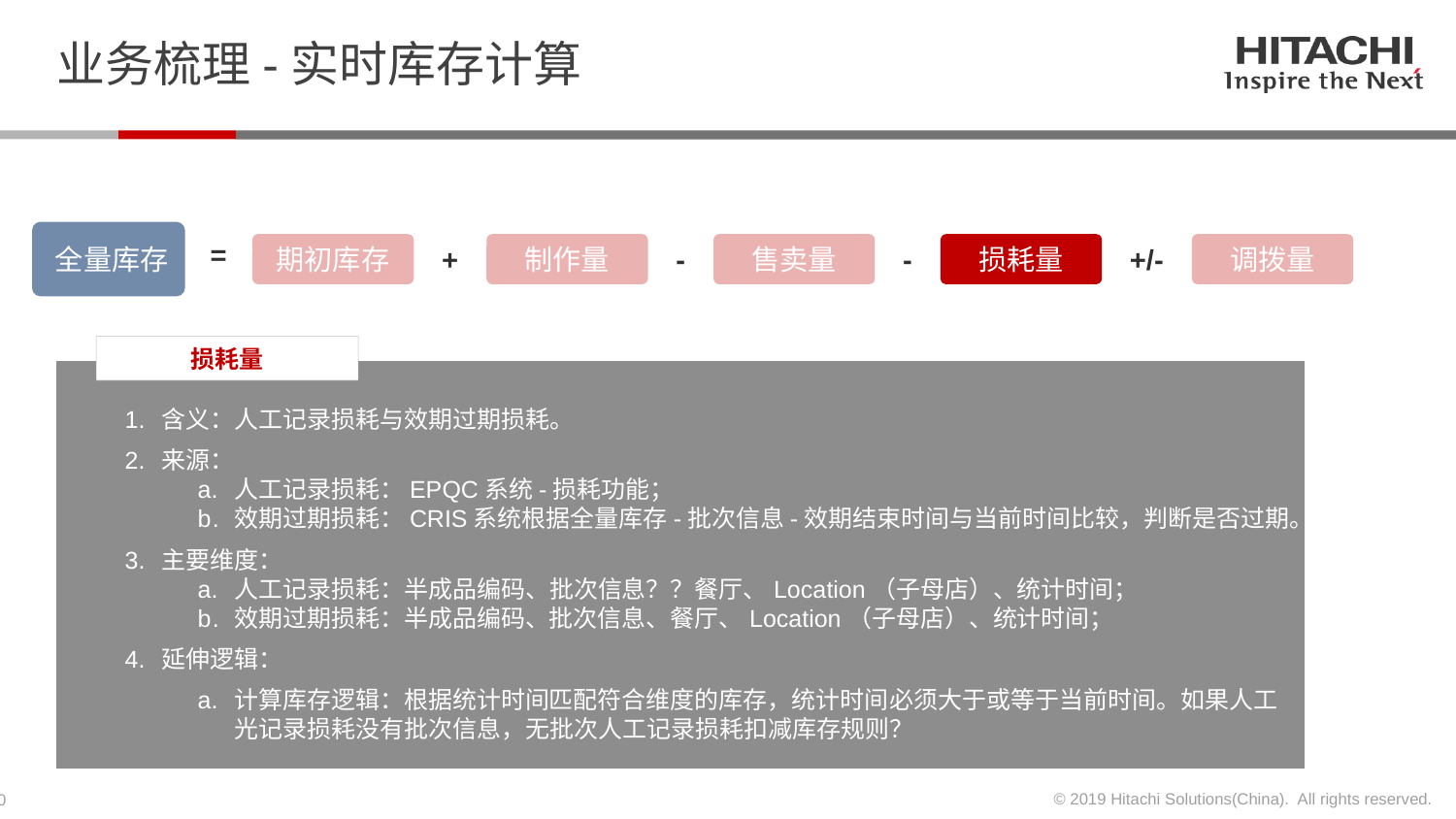

# 业务梳理-实时库存计算

损耗量
全量库存
=
期初库存
制作量
售卖量
损耗量
调拨量
+
-
-
+/-

含义：人工记录损耗与效期过期损耗。
来源：
人工记录损耗：EPQC系统-损耗功能；
效期过期损耗：CRIS系统根据全量库存-批次信息-效期结束时间与当前时间比较，判断是否过期。
主要维度：
人工记录损耗：半成品编码、批次信息？？餐厅、Location（子母店）、统计时间；
效期过期损耗：半成品编码、批次信息、餐厅、Location（子母店）、统计时间；
延伸逻辑：
计算库存逻辑：根据统计时间匹配符合维度的库存，统计时间必须大于或等于当前时间。如果人工光记录损耗没有批次信息，无批次人工记录损耗扣减库存规则？